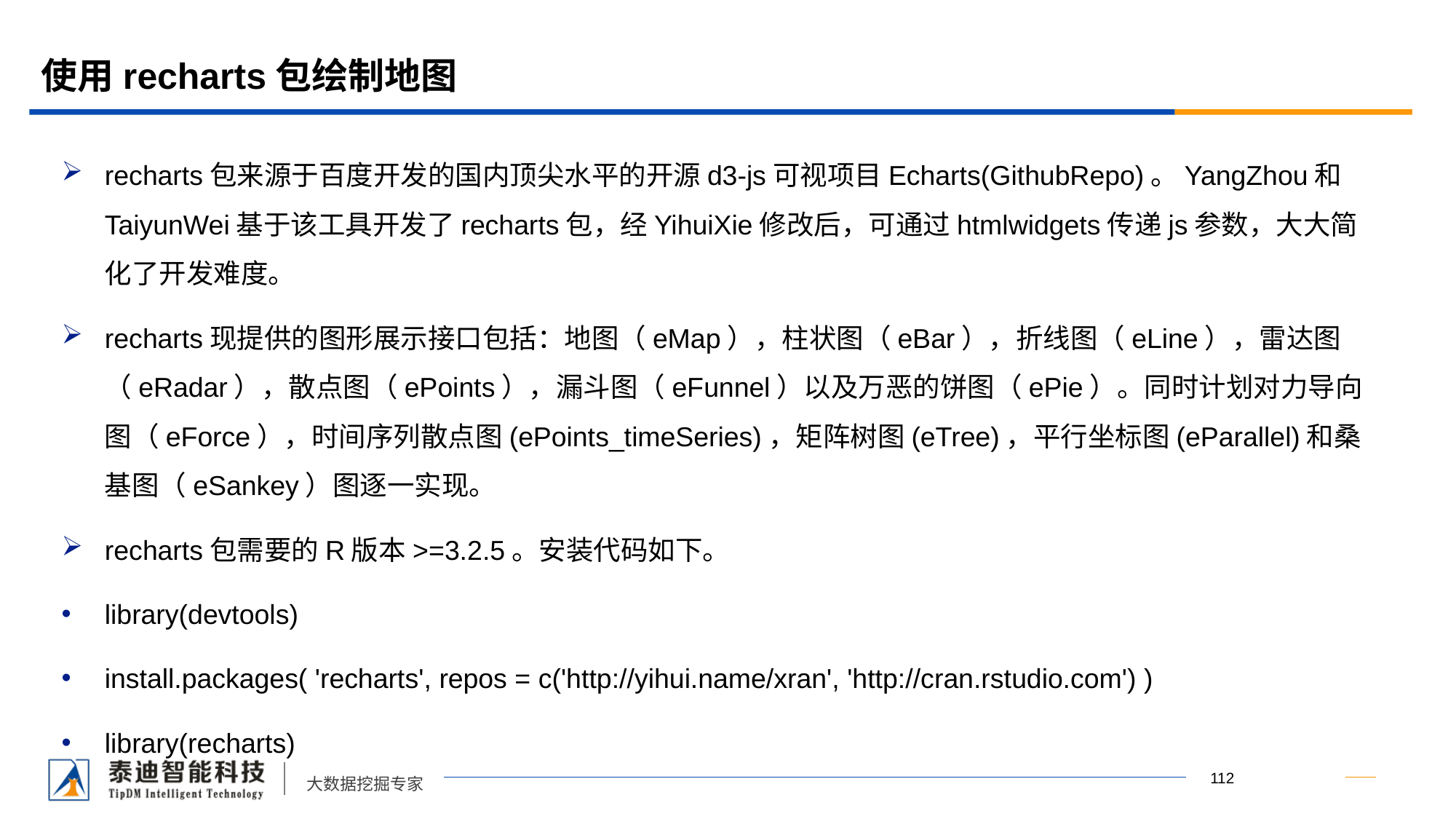

# 使用recharts包绘制地图
recharts包来源于百度开发的国内顶尖水平的开源d3-js可视项目Echarts(GithubRepo)。YangZhou和TaiyunWei基于该工具开发了recharts包，经YihuiXie修改后，可通过htmlwidgets传递js参数，大大简化了开发难度。
recharts现提供的图形展示接口包括：地图（eMap），柱状图（eBar），折线图（eLine），雷达图（eRadar），散点图（ePoints），漏斗图（eFunnel）以及万恶的饼图（ePie）。同时计划对力导向图（eForce），时间序列散点图(ePoints_timeSeries)，矩阵树图(eTree)，平行坐标图(eParallel)和桑基图（eSankey）图逐一实现。
recharts包需要的R版本>=3.2.5。安装代码如下。
library(devtools)
install.packages( 'recharts', repos = c('http://yihui.name/xran', 'http://cran.rstudio.com') )
library(recharts)